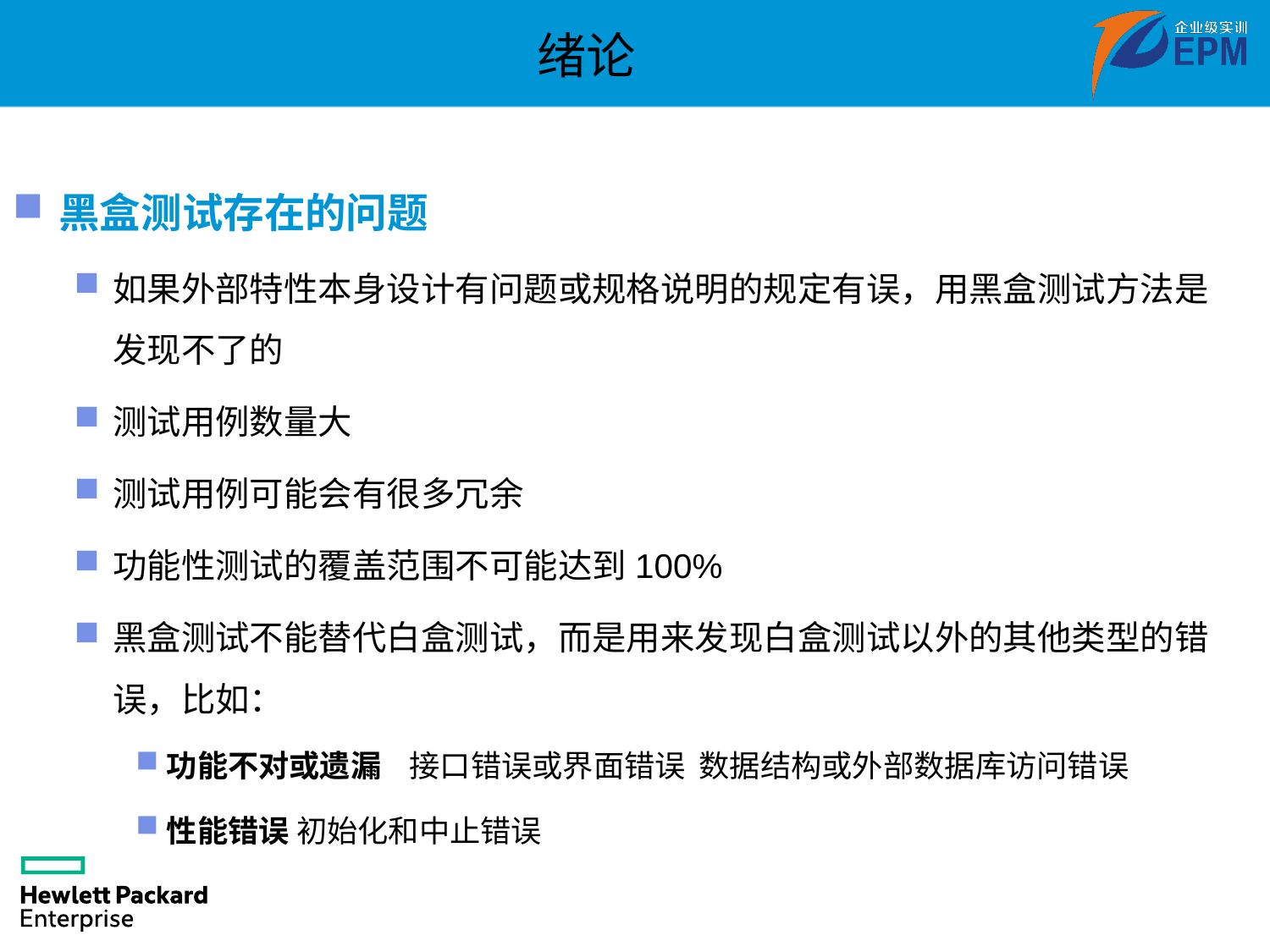

绪论
黑盒测试存在的问题
如果外部特性本身设计有问题或规格说明的规定有误，用黑盒测试方法是发现不了的
测试用例数量大
测试用例可能会有很多冗余
功能性测试的覆盖范围不可能达到100%
黑盒测试不能替代白盒测试，而是用来发现白盒测试以外的其他类型的错误，比如：
功能不对或遗漏    接口错误或界面错误  数据结构或外部数据库访问错误
性能错误 初始化和中止错误